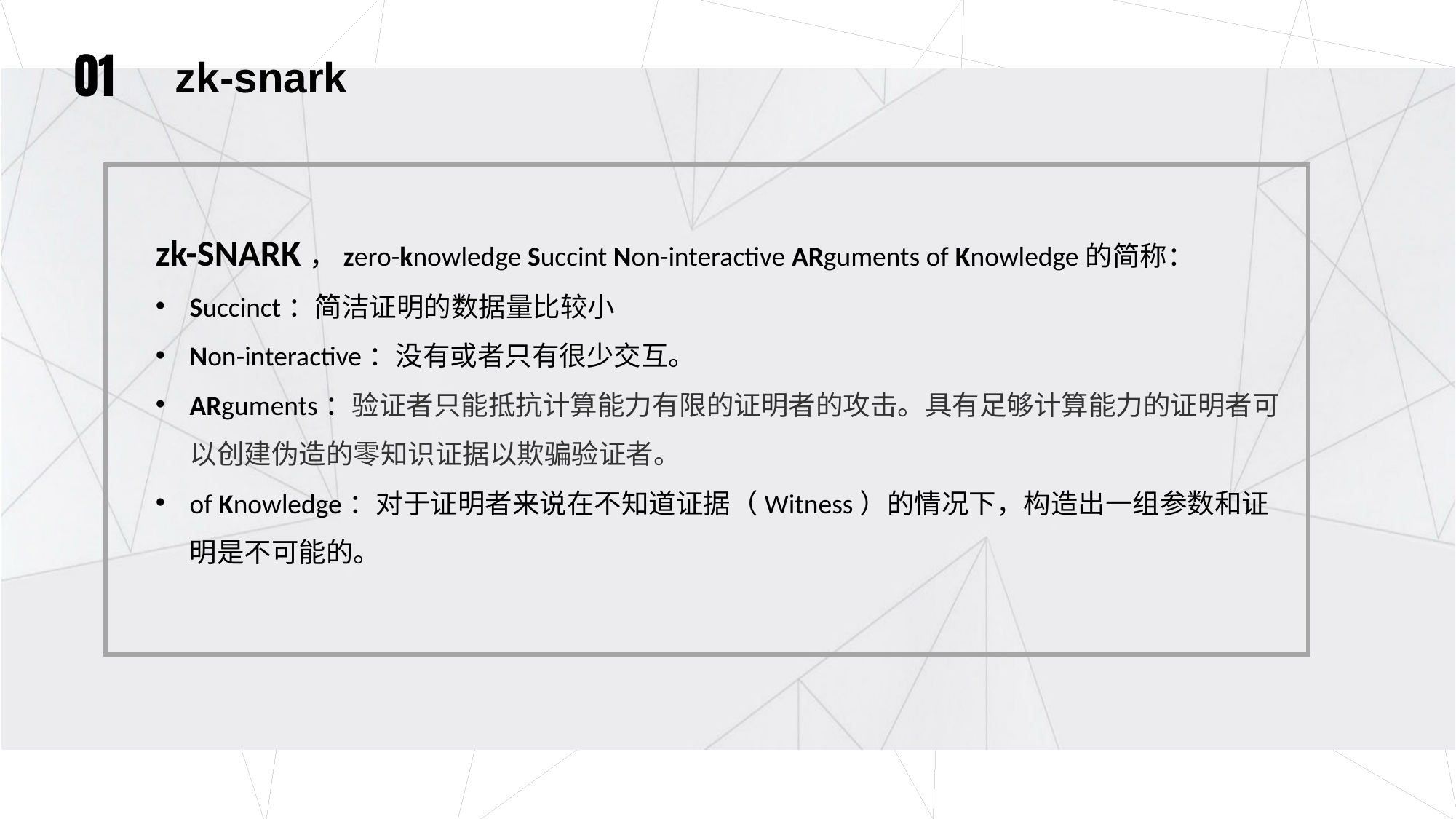

01
zk-snark

zk-SNARK，zero-knowledge Succint Non-interactive ARguments of Knowledge的简称：
Succinct：简洁证明的数据量比较小
Non-interactive：没有或者只有很少交互。
ARguments：验证者只能抵抗计算能力有限的证明者的攻击。具有足够计算能力的证明者可以创建伪造的零知识证据以欺骗验证者。
of Knowledge：对于证明者来说在不知道证据（Witness）的情况下，构造出一组参数和证明是不可能的。